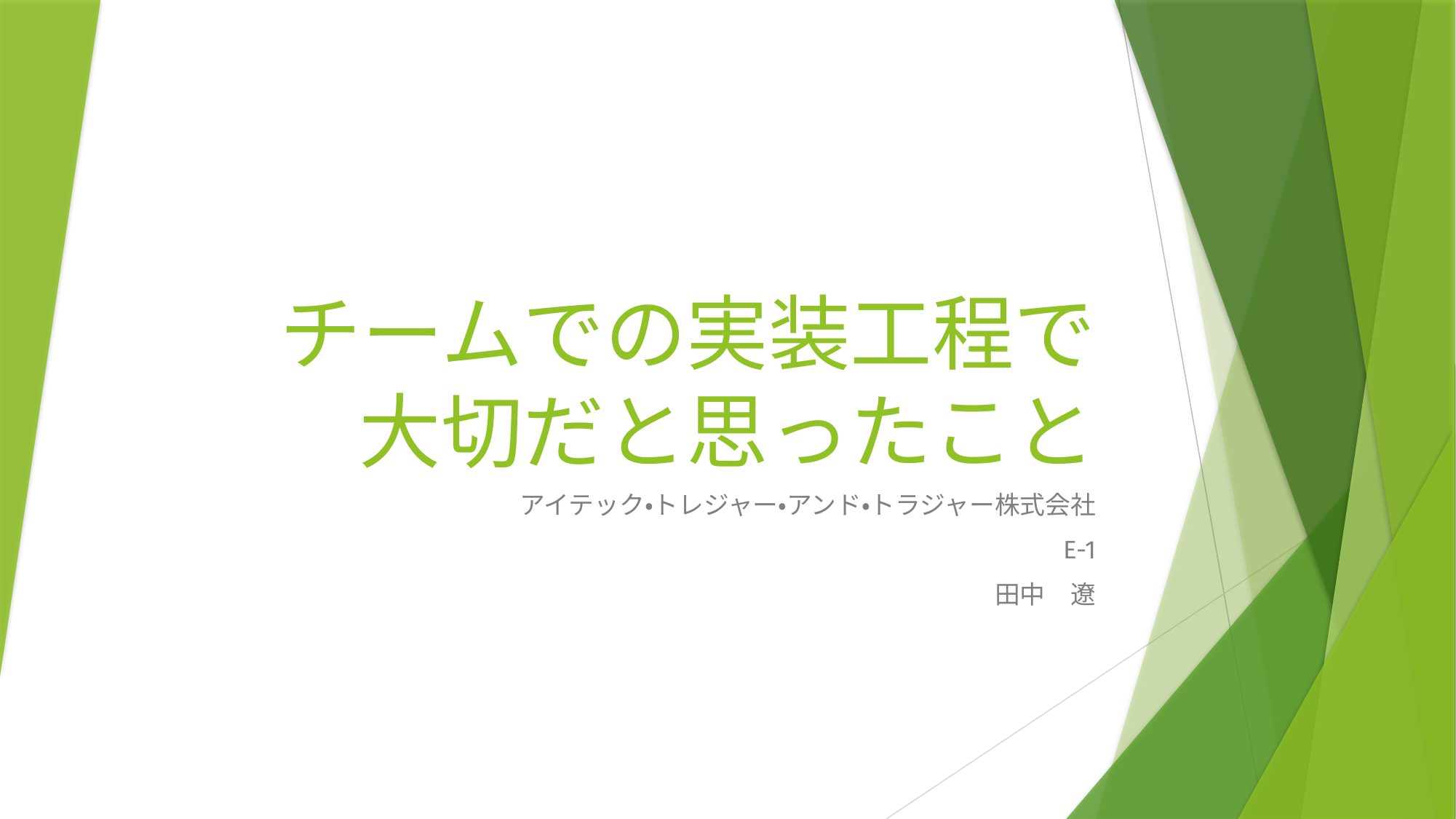

# チームでの実装工程で 大切だと思ったこと
アイテック・トレジャー・アンド・トラジャー株式会社
E-1
田中　遼